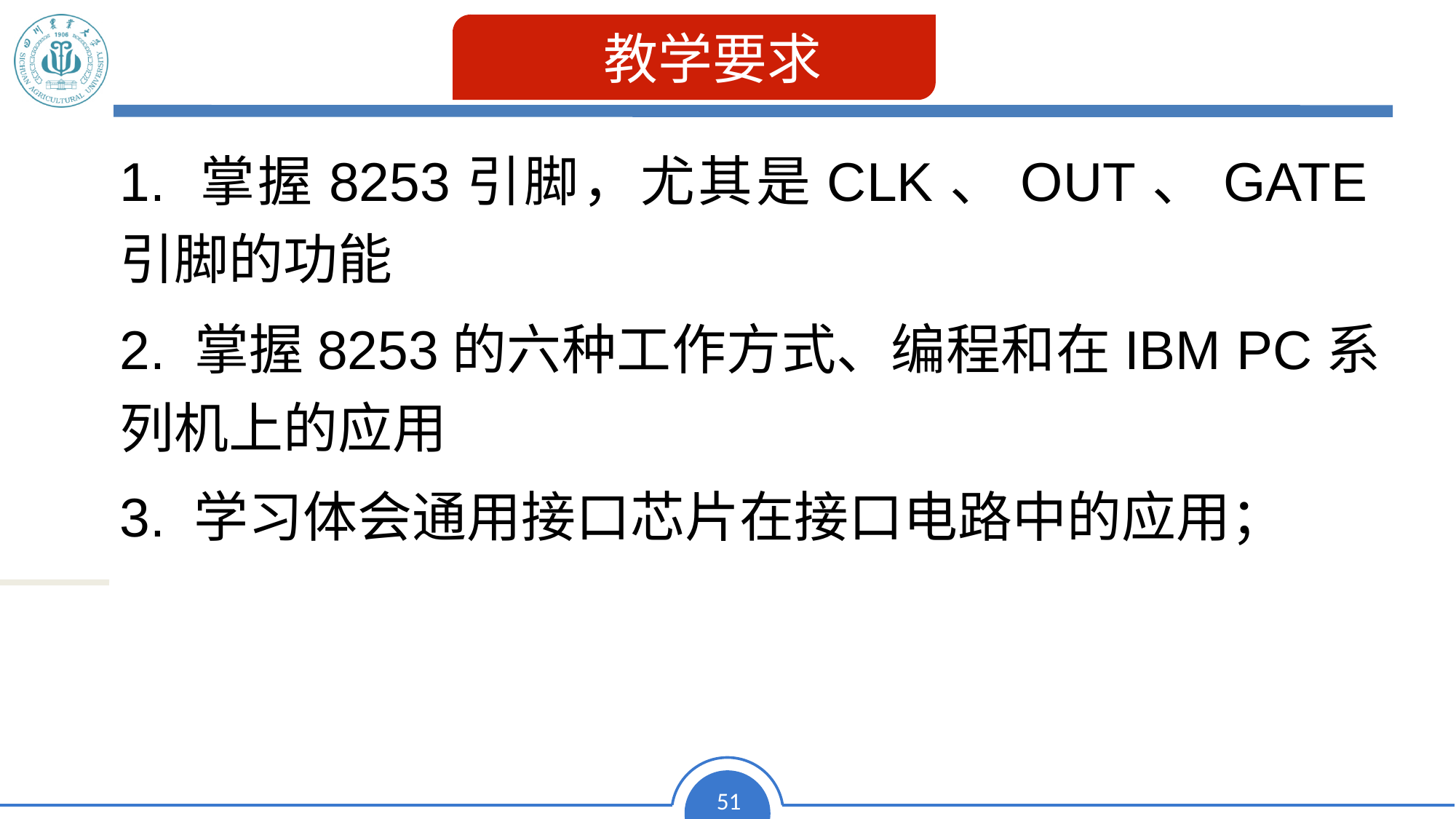

教学要求
1. 掌握8253引脚，尤其是CLK、OUT、GATE引脚的功能
2. 掌握8253的六种工作方式、编程和在IBM PC系列机上的应用
3. 学习体会通用接口芯片在接口电路中的应用；